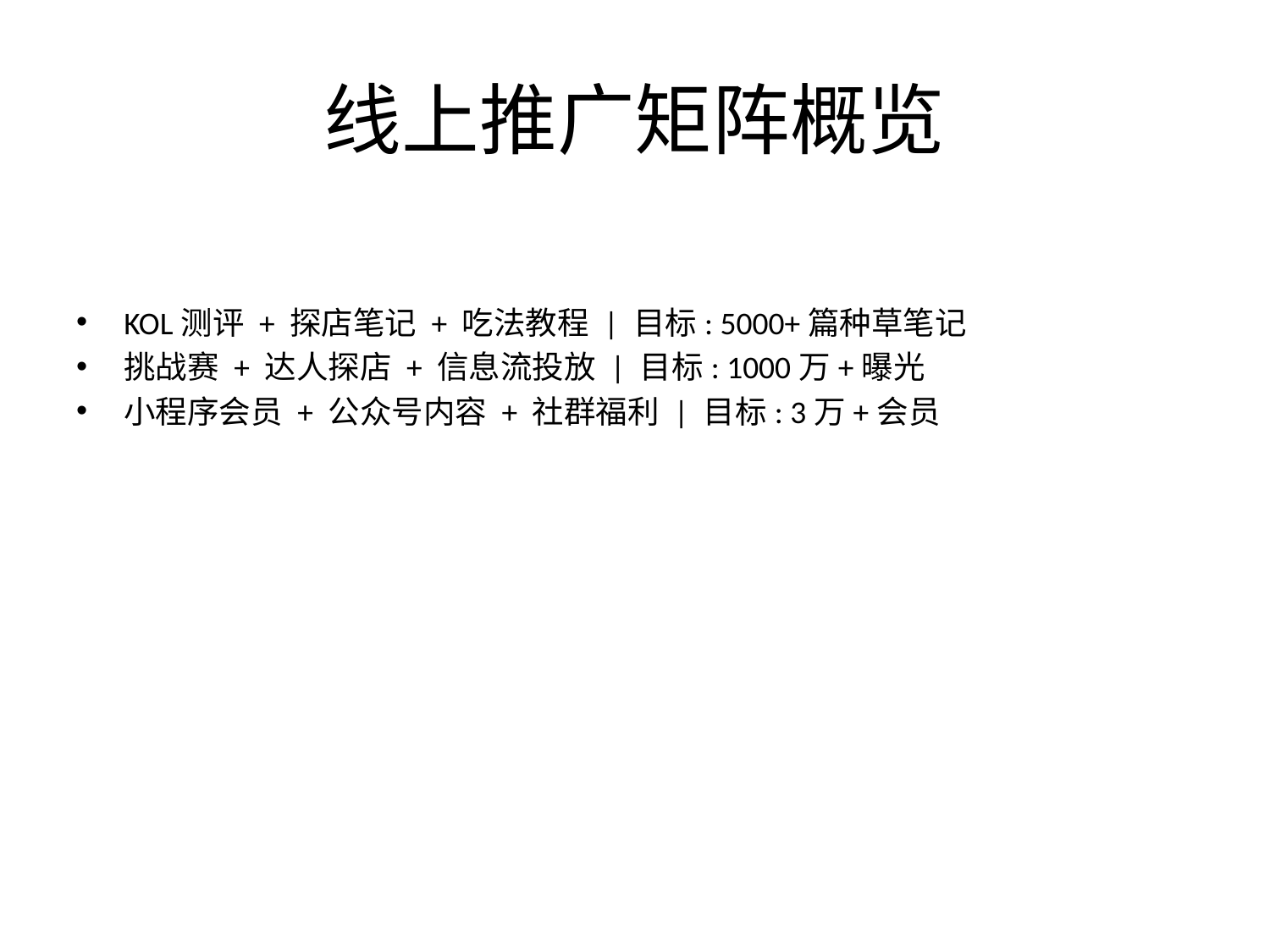

# 线上推广矩阵概览

KOL测评 + 探店笔记 + 吃法教程 | 目标: 5000+篇种草笔记
挑战赛 + 达人探店 + 信息流投放 | 目标: 1000万+曝光
小程序会员 + 公众号内容 + 社群福利 | 目标: 3万+会员